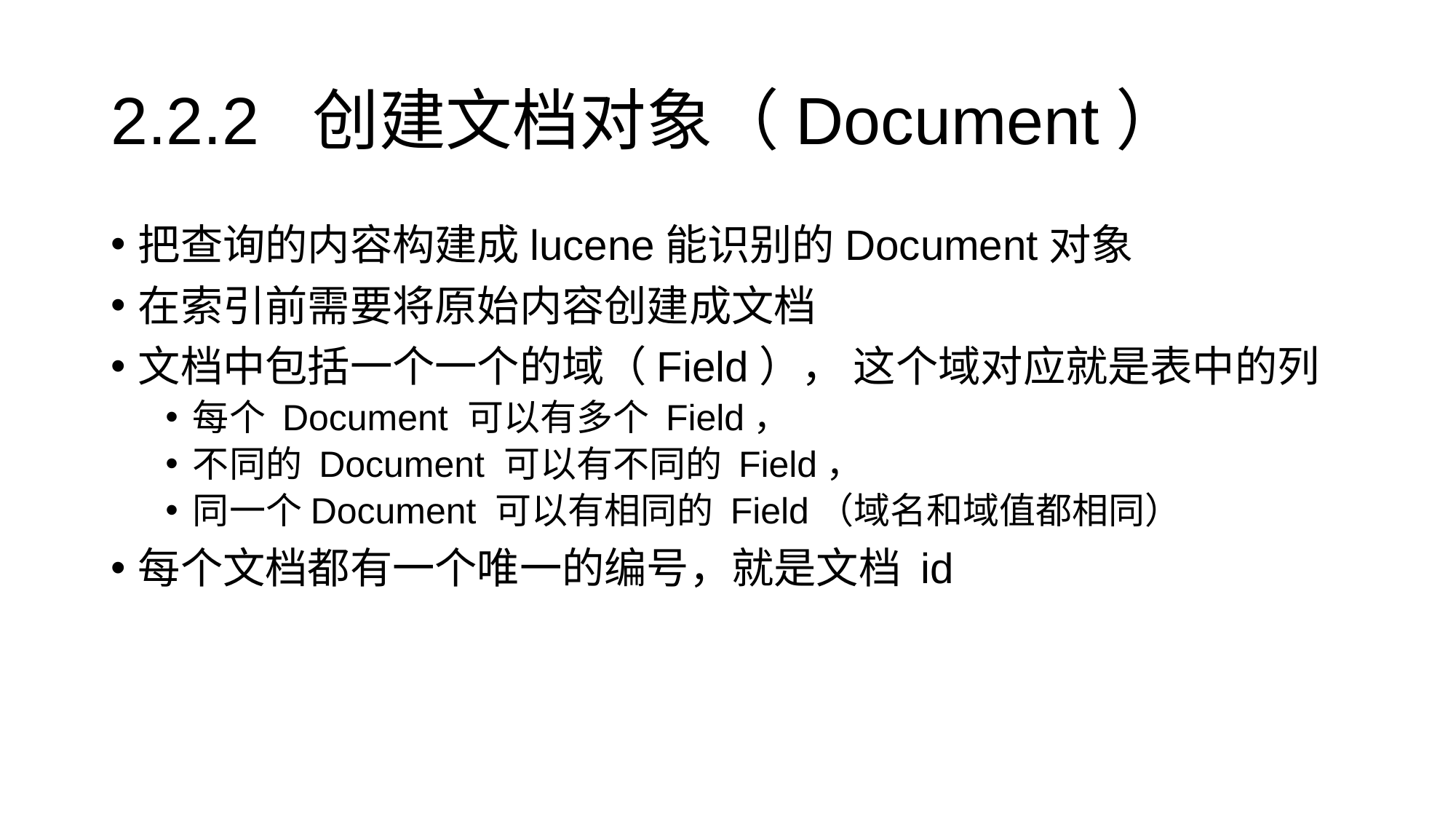

# 2.2.2  创建文档对象（Document）
把查询的内容构建成lucene能识别的Document对象
在索引前需要将原始内容创建成文档
文档中包括一个一个的域（Field）， 这个域对应就是表中的列
每个 Document 可以有多个 Field，
不同的 Document 可以有不同的 Field，
同一个Document 可以有相同的 Field（域名和域值都相同）
每个文档都有一个唯一的编号，就是文档 id